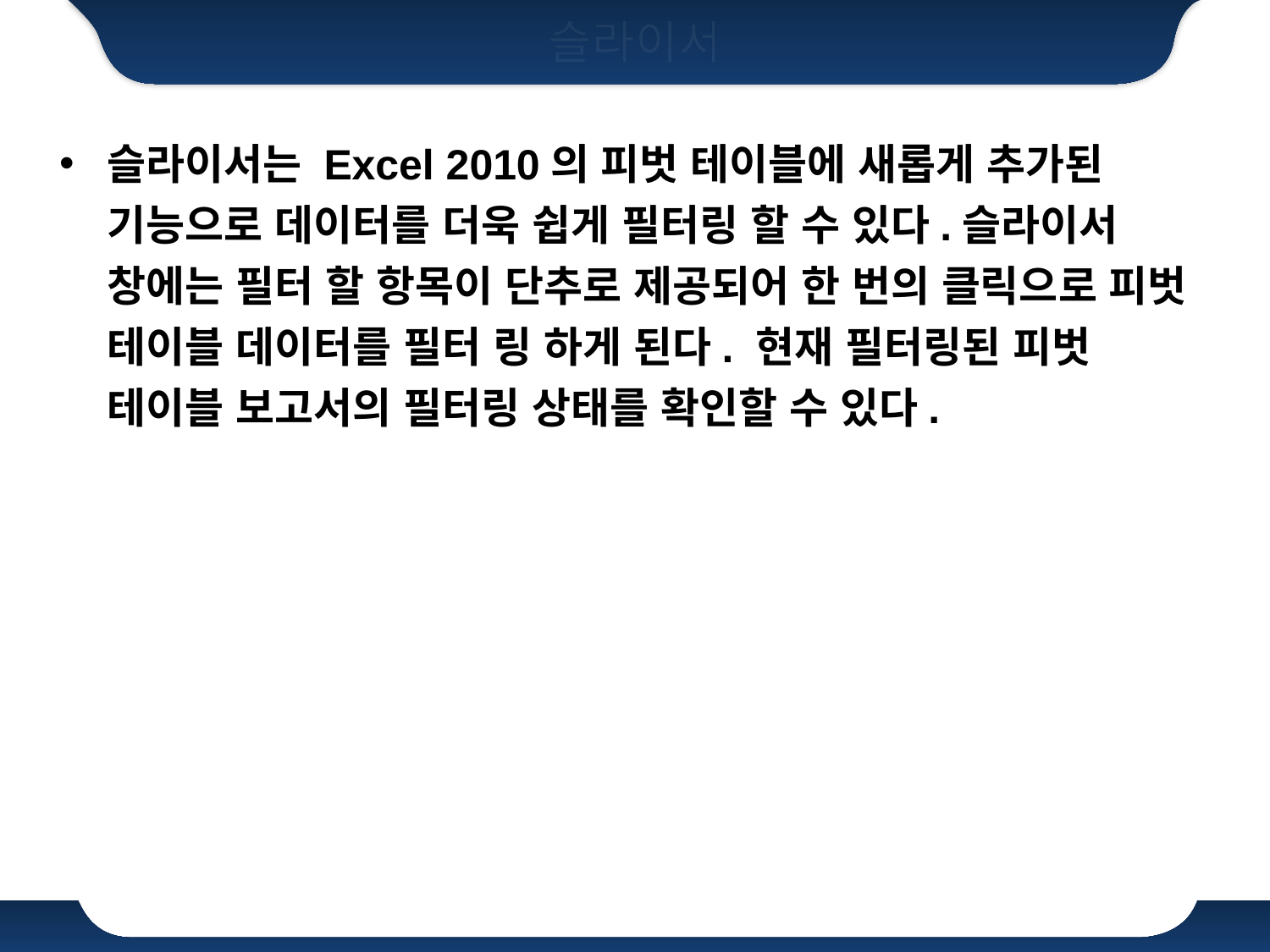

# 슬라이서
슬라이서는 Excel 2010의 피벗 테이블에 새롭게 추가된 기능으로 데이터를 더욱 쉽게 필터링 할 수 있다.슬라이서 창에는 필터 할 항목이 단추로 제공되어 한 번의 클릭으로 피벗 테이블 데이터를 필터 링 하게 된다. 현재 필터링된 피벗 테이블 보고서의 필터링 상태를 확인할 수 있다.